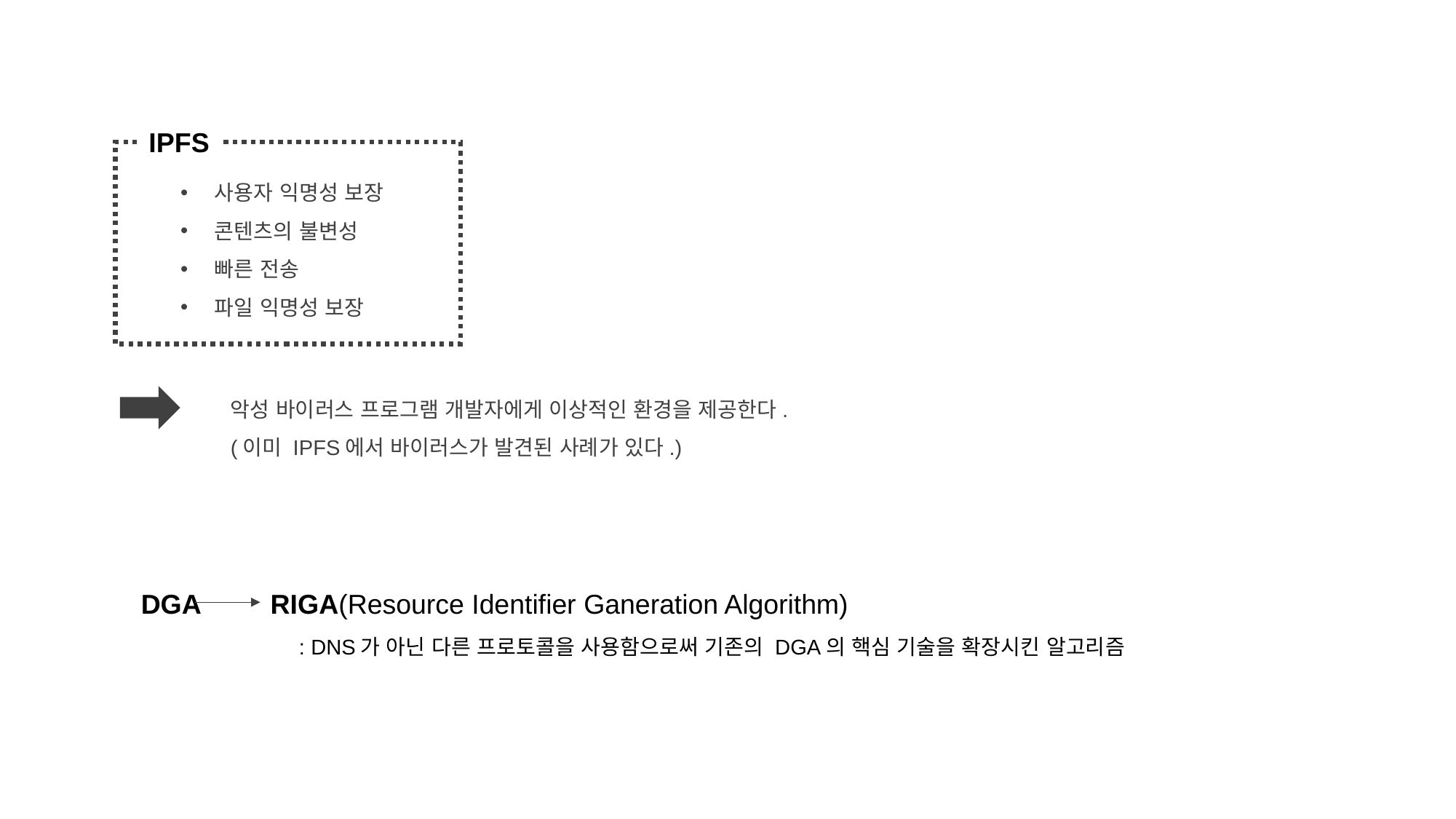

IPFS
사용자 익명성 보장
콘텐츠의 불변성
빠른 전송
파일 익명성 보장

악성 바이러스 프로그램 개발자에게 이상적인 환경을 제공한다.
(이미 IPFS에서 바이러스가 발견된 사례가 있다.)
DGA         RIGA(Resource Identifier Ganeration Algorithm)
: DNS가 아닌 다른 프로토콜을 사용함으로써 기존의 DGA의 핵심 기술을 확장시킨 알고리즘